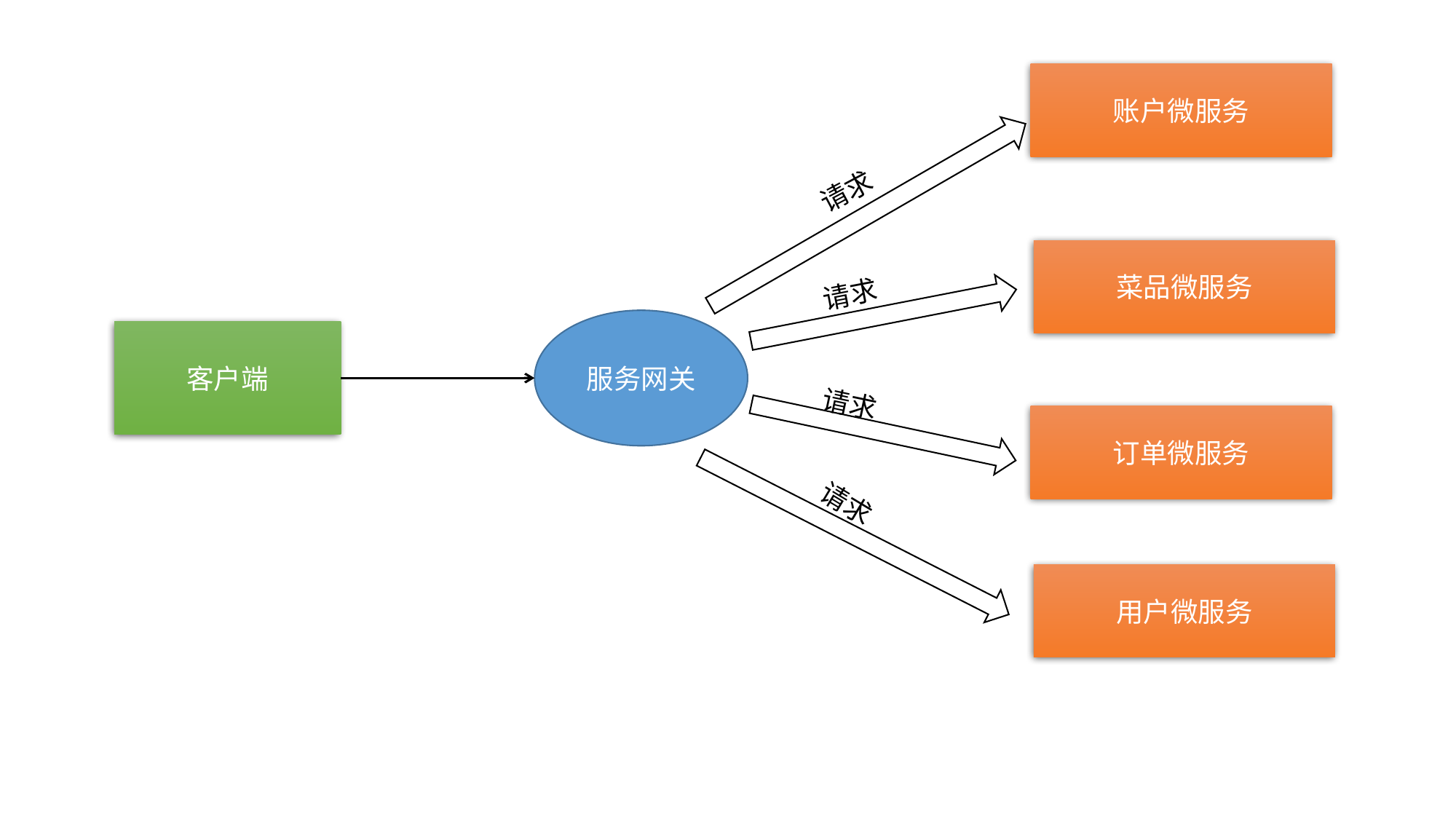

账户微服务
请求

菜品微服务
请求

服务网关
客户端
请求
订单微服务

请求

用户微服务